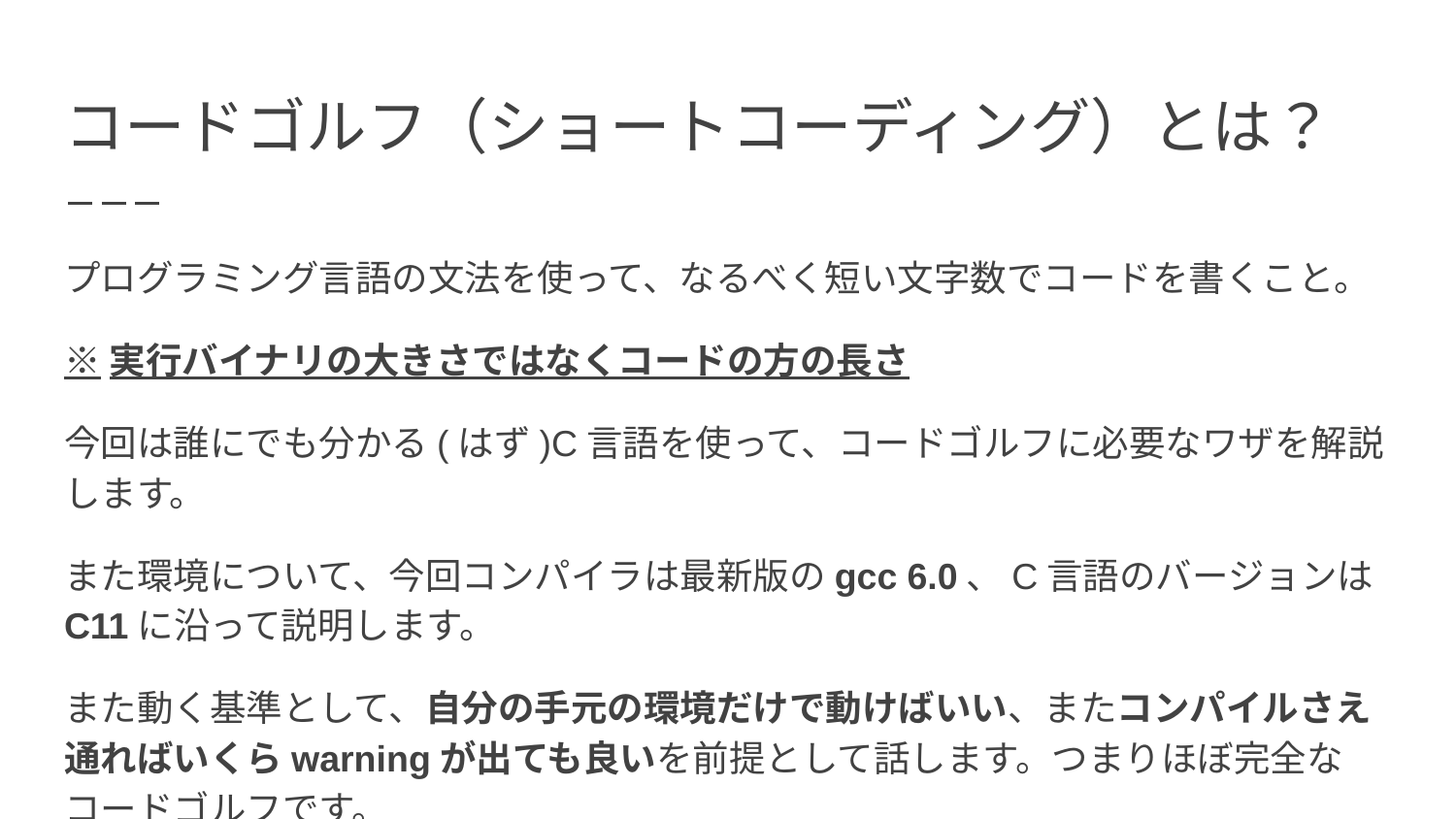

# コードゴルフ（ショートコーディング）とは？
プログラミング言語の文法を使って、なるべく短い文字数でコードを書くこと。
※実行バイナリの大きさではなくコードの方の長さ
今回は誰にでも分かる(はず)C言語を使って、コードゴルフに必要なワザを解説します。
また環境について、今回コンパイラは最新版のgcc 6.0、C言語のバージョンはC11に沿って説明します。
また動く基準として、自分の手元の環境だけで動けばいい、またコンパイルさえ通ればいくらwarningが出ても良いを前提として話します。つまりほぼ完全なコードゴルフです。